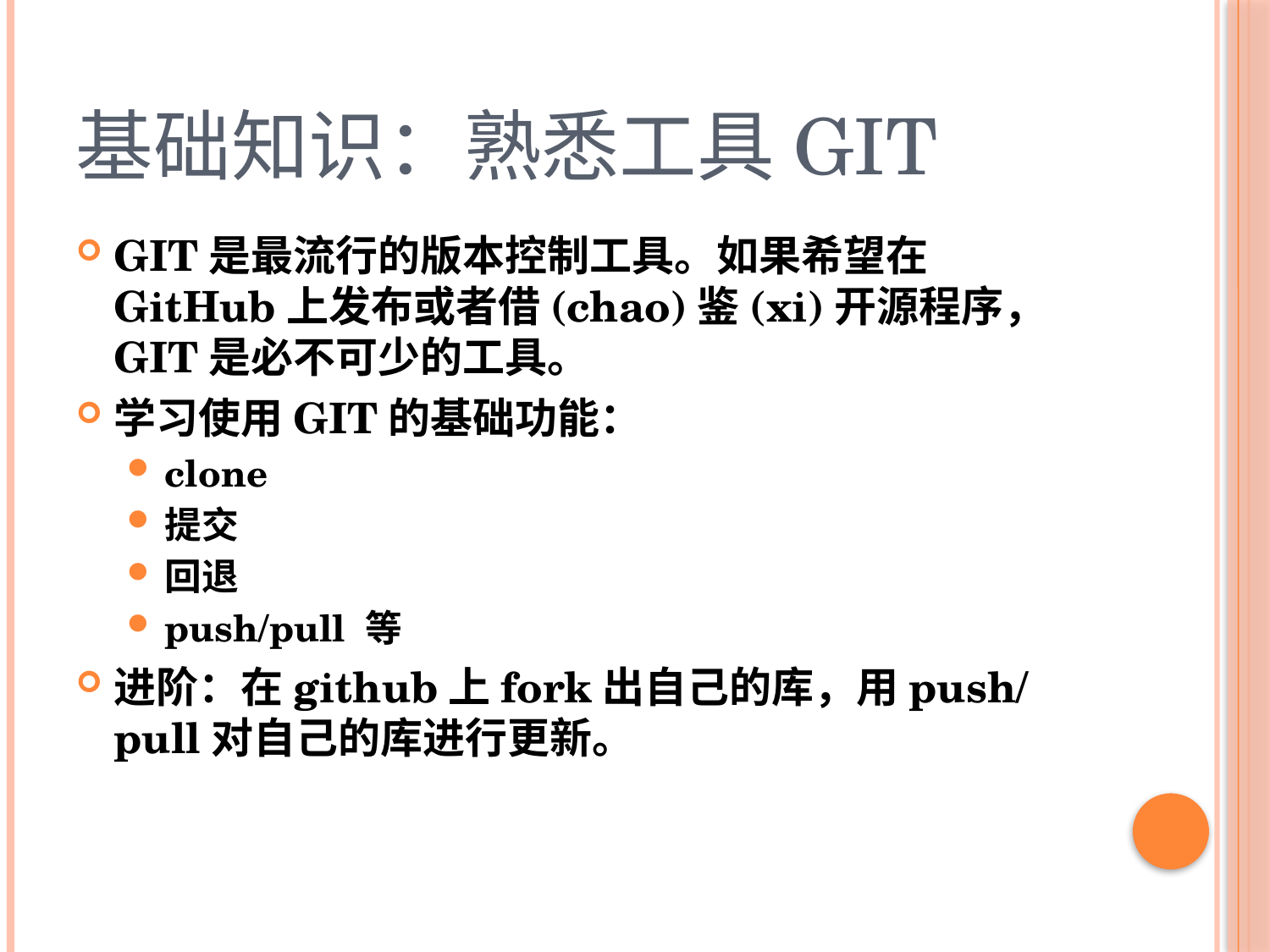

# 基础知识：熟悉工具GIT
GIT是最流行的版本控制工具。如果希望在GitHub上发布或者借(chao)鉴(xi)开源程序，GIT是必不可少的工具。
学习使用GIT的基础功能：
clone
提交
回退
push/pull 等
进阶：在github上fork出自己的库，用push/pull对自己的库进行更新。